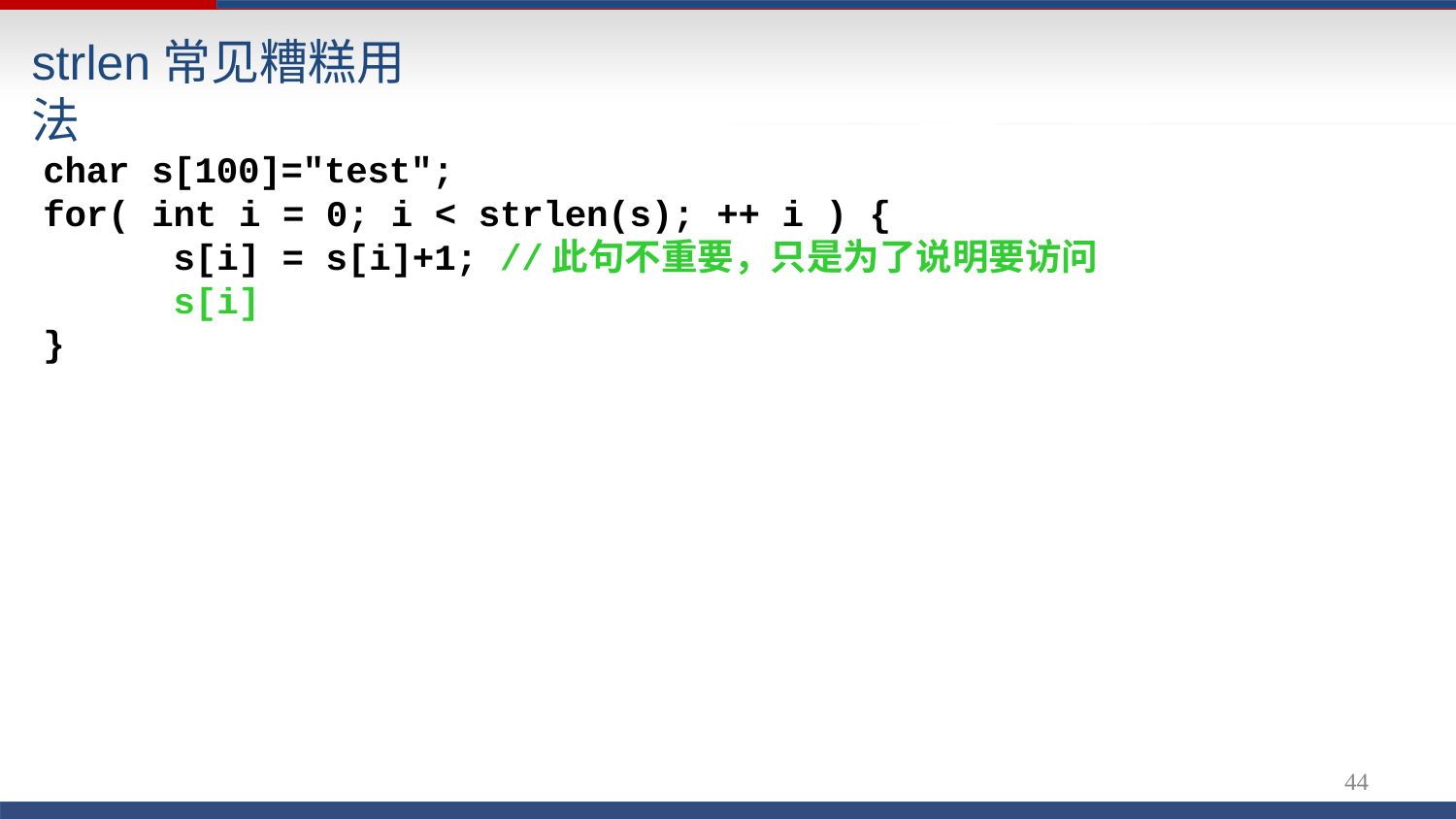

# strlen常见糟糕用法
char s[100]="test";
for( int i = 0; i < strlen(s); ++ i ) {
s[i] = s[i]+1; //此句不重要，只是为了说明要访问s[i]
}
44